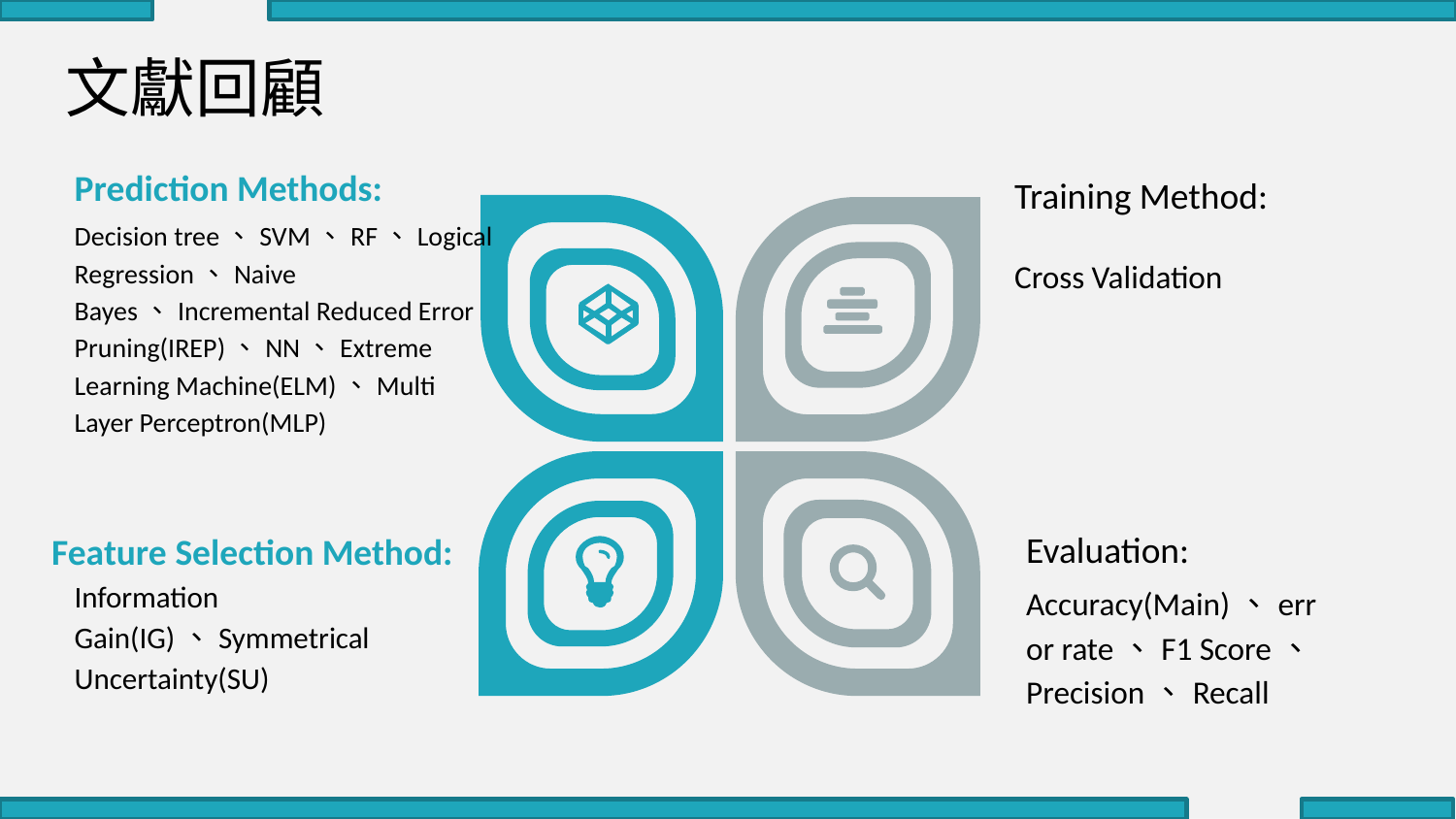

文獻回顧
Prediction Methods:
Decision tree、SVM、RF、Logical Regression、Naive Bayes、Incremental Reduced Error Pruning(IREP)、NN、Extreme Learning Machine(ELM)、Multi Layer Perceptron(MLP)
Training Method:
Cross Validation

Feature Selection Method:
Information Gain(IG)、Symmetrical Uncertainty(SU)
Evaluation:
Accuracy(Main)、error rate、F1 Score、Precision、Recall